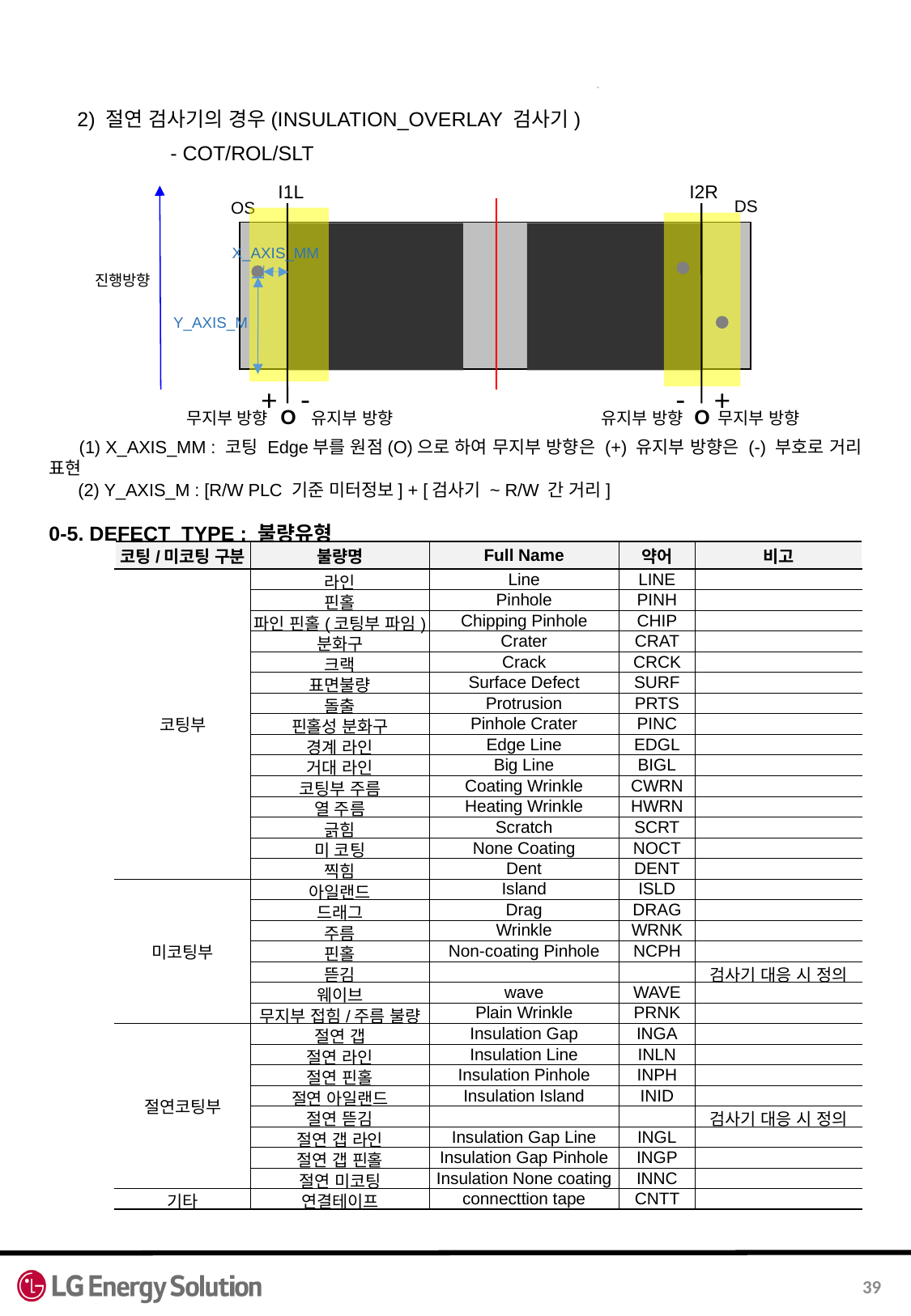

진행방향
DS
OS

     2) 절연 검사기의 경우(INSULATION_OVERLAY 검사기)
	- COT/ROL/SLT

      (1) X_AXIS_MM : 코팅 Edge부를 원점(O)으로 하여 무지부 방향은 (+) 유지부 방향은 (-) 부호로 거리 표현
      (2) Y_AXIS_M : [R/W PLC 기준 미터정보] + [검사기 ~ R/W 간 거리]

0-5. DEFECT_TYPE : 불량유형
I1L
I2R

X_AXIS_MM

Y_AXIS_M

+
-
-
+
O
O
무지부 방향
유지부 방향
유지부 방향
무지부 방향
| 코팅/미코팅 구분 | 불량명 | Full Name | 약어 | 비고 |
| --- | --- | --- | --- | --- |
| 코팅부 | 라인 | Line | LINE |  |
|  | 핀홀 | Pinhole | PINH |  |
|  | 파인 핀홀(코팅부 파임) | Chipping Pinhole | CHIP |  |
|  | 분화구 | Crater | CRAT |  |
|  | 크랙 | Crack | CRCK |  |
|  | 표면불량 | Surface Defect | SURF |  |
|  | 돌출 | Protrusion | PRTS |  |
|  | 핀홀성 분화구 | Pinhole Crater | PINC |  |
|  | 경계 라인 | Edge Line | EDGL |  |
|  | 거대 라인 | Big Line | BIGL |  |
|  | 코팅부 주름 | Coating Wrinkle | CWRN |  |
|  | 열 주름 | Heating Wrinkle | HWRN |  |
|  | 긁힘 | Scratch | SCRT |  |
|  | 미 코팅 | None Coating | NOCT |  |
|  | 찍힘 | Dent | DENT |  |
| 미코팅부 | 아일랜드 | Island | ISLD |  |
|  | 드래그 | Drag | DRAG |  |
|  | 주름 | Wrinkle | WRNK |  |
|  | 핀홀 | Non-coating Pinhole | NCPH |  |
|  | 뜯김 |  |  | 검사기 대응 시 정의 |
|  | 웨이브 | wave | WAVE |  |
|  | 무지부 접힘/주름 불량 | Plain Wrinkle | PRNK |  |
| 절연코팅부 | 절연 갭 | Insulation Gap | INGA |  |
|  | 절연 라인 | Insulation Line | INLN |  |
|  | 절연 핀홀 | Insulation Pinhole | INPH |  |
|  | 절연 아일랜드 | Insulation Island | INID |  |
|  | 절연 뜯김 |  |  | 검사기 대응 시 정의 |
|  | 절연 갭 라인 | Insulation Gap Line | INGL |  |
|  | 절연 갭 핀홀 | Insulation Gap Pinhole | INGP |  |
|  | 절연 미코팅 | Insulation None coating | INNC |  |
| 기타 | 연결테이프 | connecttion tape | CNTT |  |
39